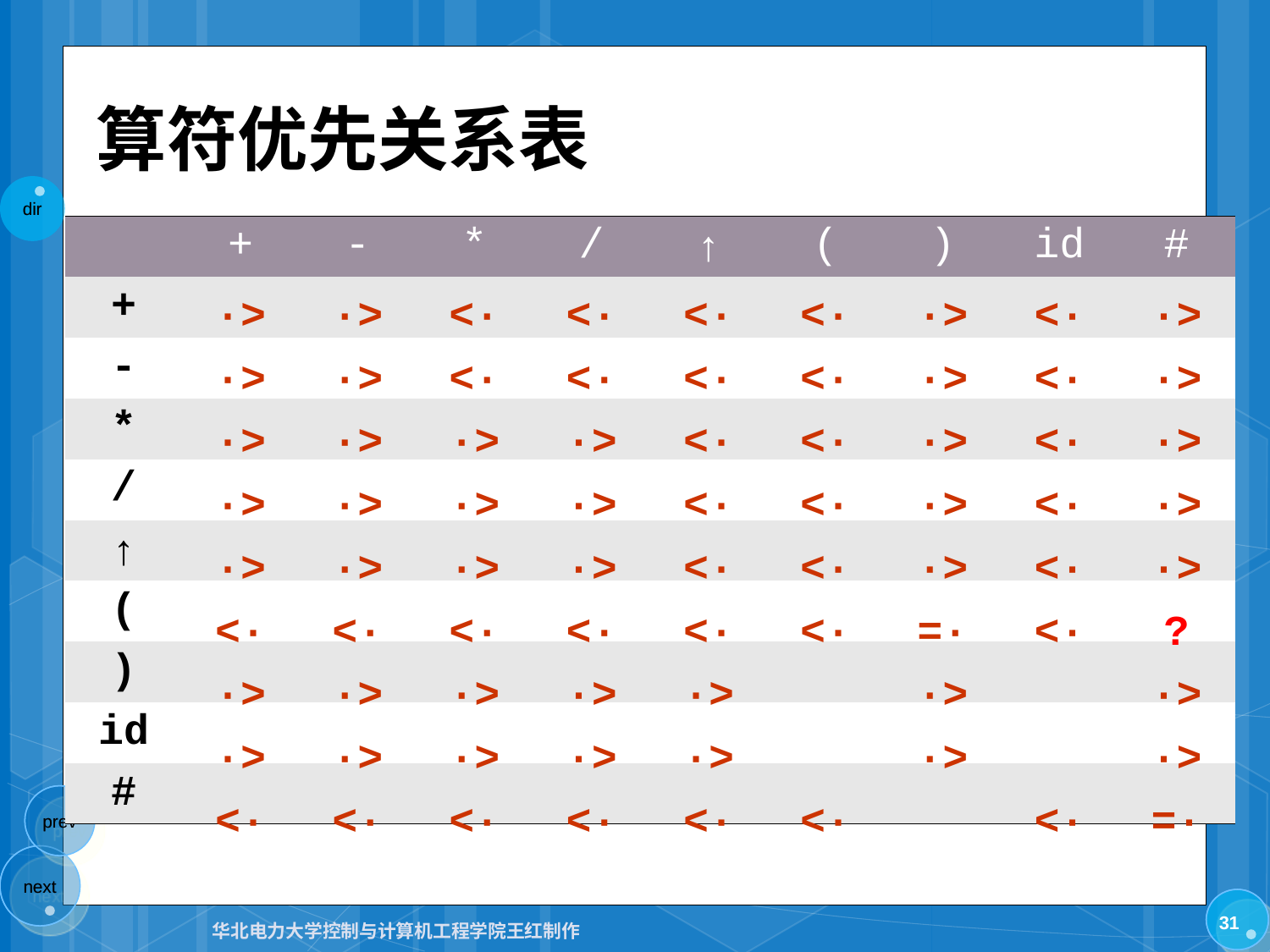

# 算符优先关系表
|  | + | - | \* | / | ↑ | ( | ) | id | # |
| --- | --- | --- | --- | --- | --- | --- | --- | --- | --- |
| + |  |  |  |  |  |  |  |  |  |
| - |  |  |  |  |  |  |  |  |  |
| \* |  |  |  |  |  |  |  |  |  |
| / |  |  |  |  |  |  |  |  |  |
| ↑ |  |  |  |  |  |  |  |  |  |
| ( |  |  |  |  |  |  |  |  |  |
| ) |  |  |  |  |  |  |  |  |  |
| id |  |  |  |  |  |  |  |  |  |
| # |  |  |  |  |  |  |  |  |  |
·>
·>
<·
<·
<·
<·
·>
<·
·>
·>
·>
<·
<·
<·
<·
·>
<·
·>
·>
·>
·>
·>
<·
<·
·>
<·
·>
·>
·>
·>
·>
<·
<·
·>
<·
·>
·>
·>
·>
·>
<·
<·
·>
<·
·>
<·
<·
<·
<·
<·
<·
=·
<·
?
·>
·>
·>
·>
·>
·>
·>
·>
·>
·>
·>
·>
·>
·>
<·
<·
<·
<·
<·
<·
<·
=·
31
华北电力大学控制与计算机工程学院王红制作